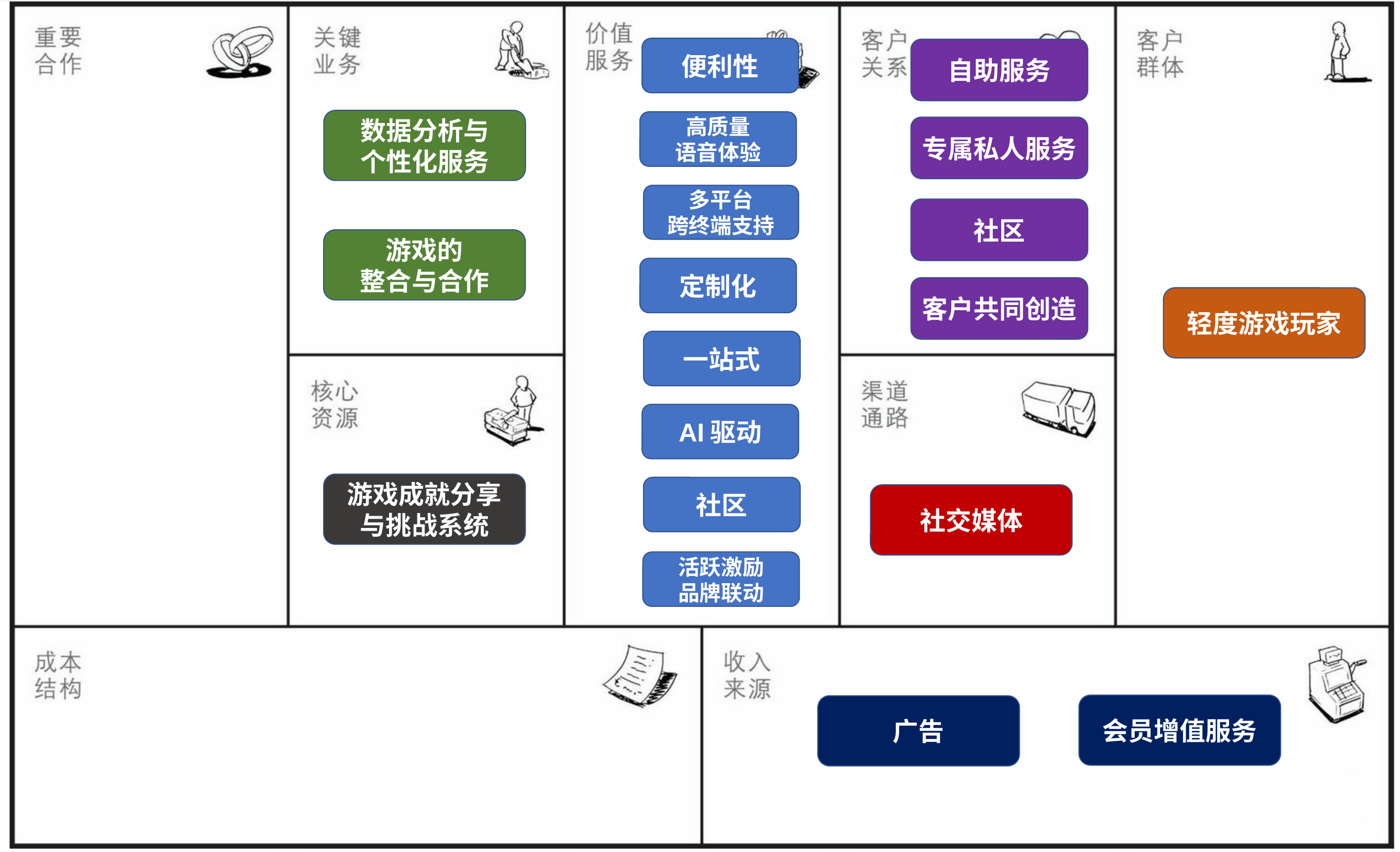

便利性

自助服务
数据分析与
个性化服务
高质量
语音体验
专属私人服务
多平台
跨终端支持
社区
游戏的
整合与合作
定制化
客户共同创造
轻度游戏玩家
一站式
AI驱动
游戏成就分享与挑战系统
社区
社交媒体
活跃激励
品牌联动
会员增值服务
广告